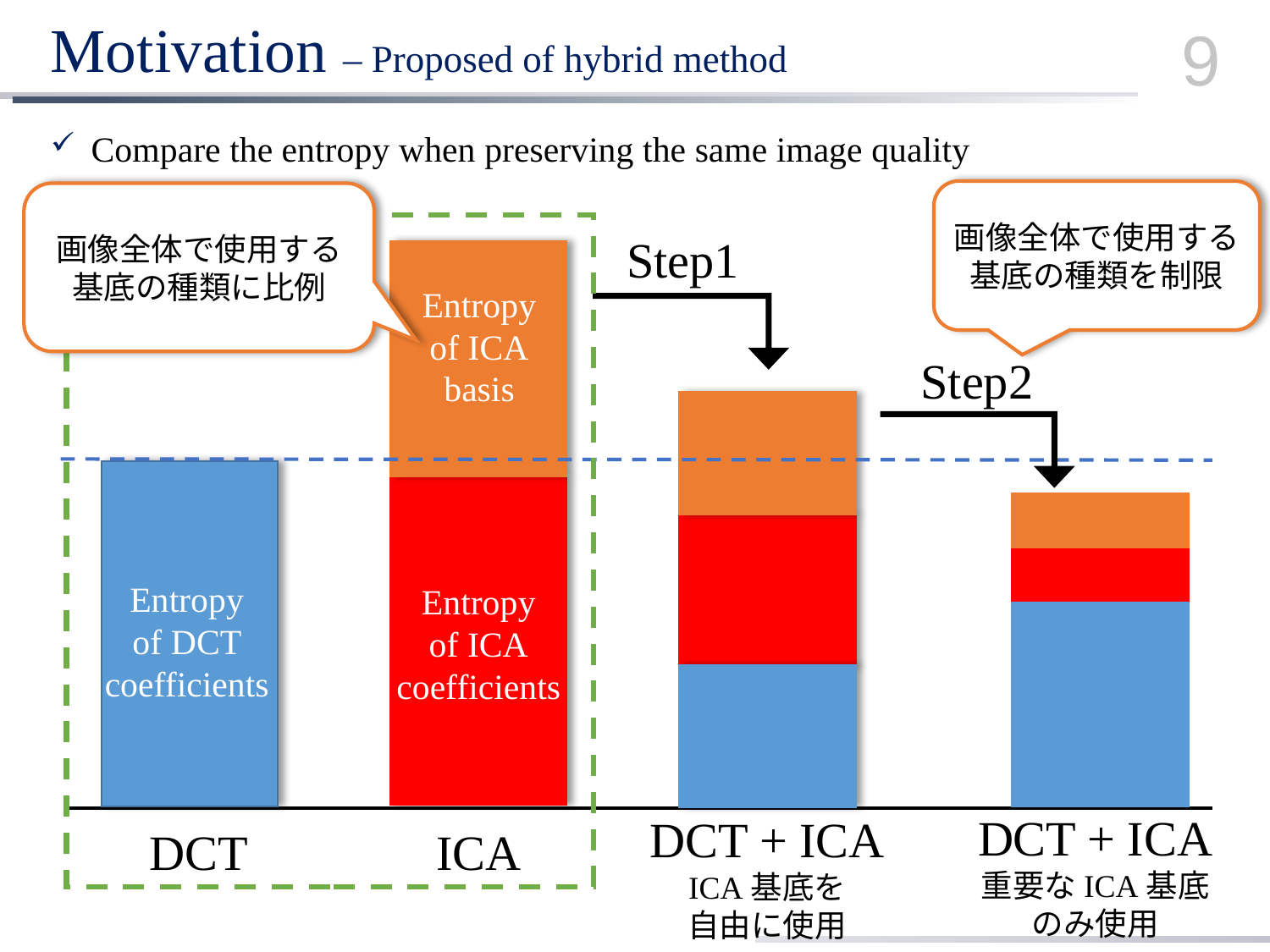

# Motivation – Proposed of hybrid method
9
 Compare the entropy when preserving the same image quality
画像全体で使用する
基底の種類を制限
画像全体で使用する基底の種類に比例

Step1

Entropy
of ICA
basis

Step2

Entropy
of DCT
coefficients
Entropy
of ICA
coefficients

DCT + ICA
重要なICA基底
のみ使用
DCT + ICA
ICA基底を
自由に使用
DCT
ICA